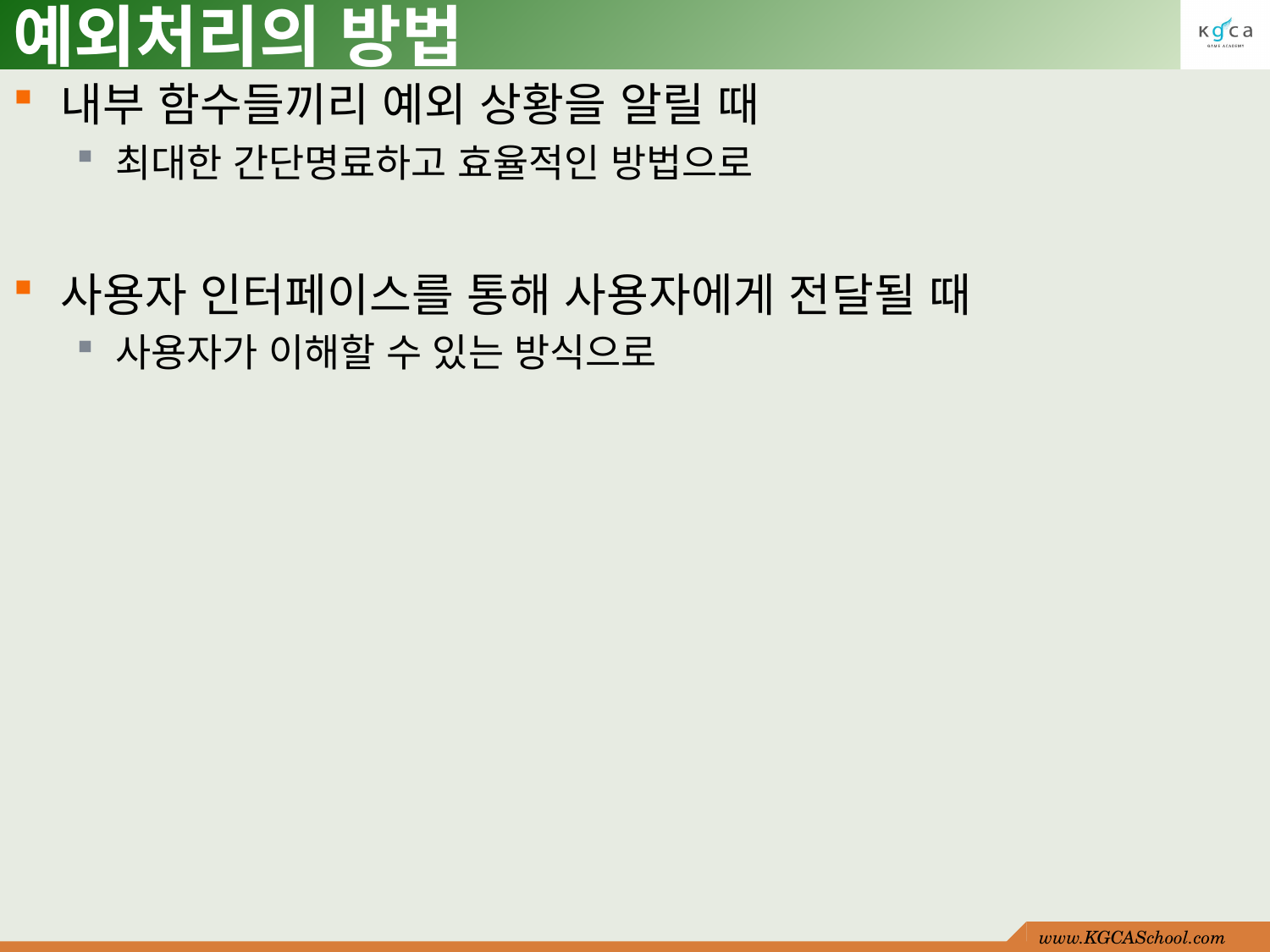

# 예외처리의 방법
내부 함수들끼리 예외 상황을 알릴 때
최대한 간단명료하고 효율적인 방법으로

사용자 인터페이스를 통해 사용자에게 전달될 때
사용자가 이해할 수 있는 방식으로